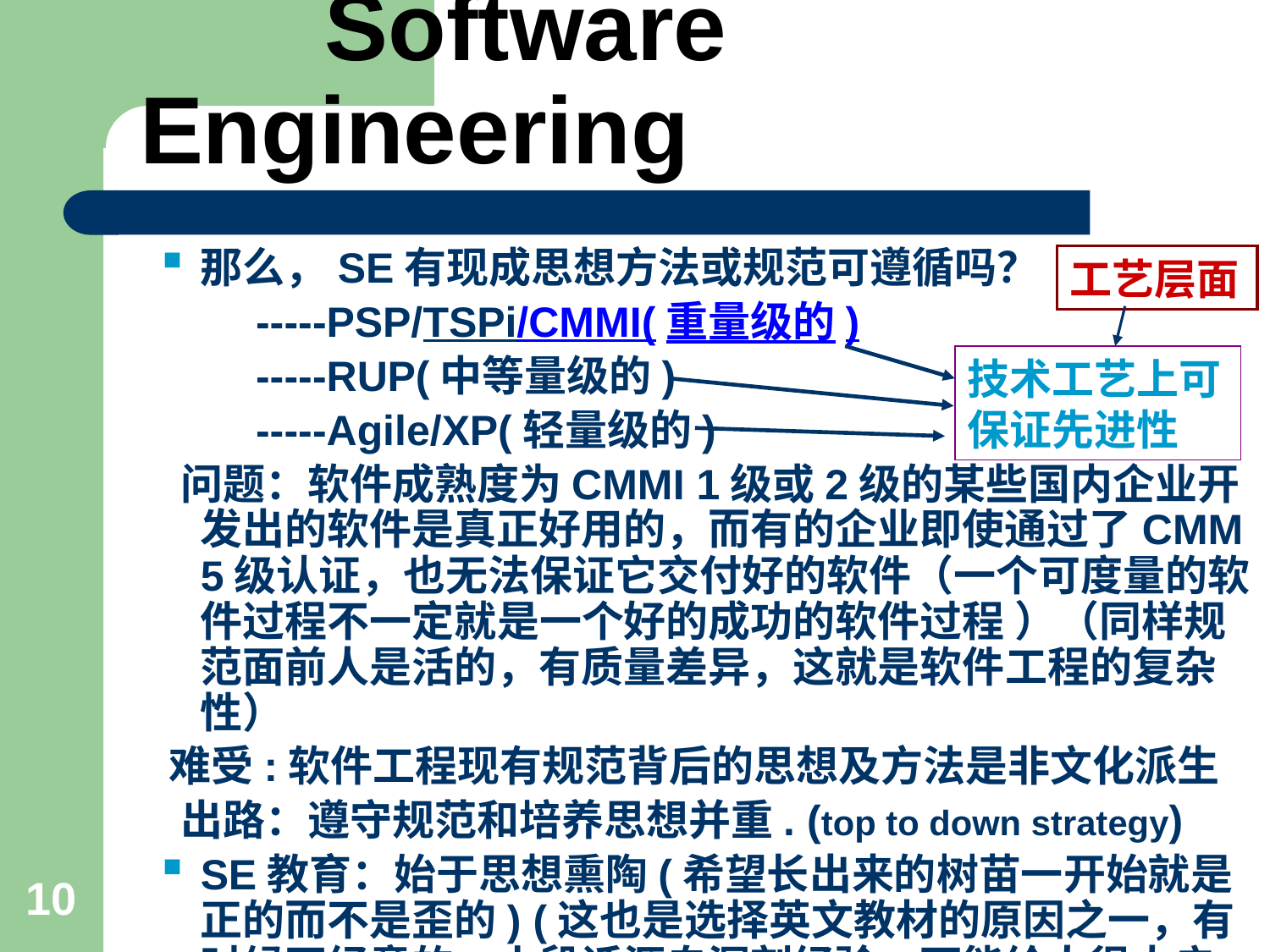

# Software   Engineering
那么，SE有现成思想方法或规范可遵循吗？
        -----PSP/TSPi/CMMI(重量级的)
        -----RUP(中等量级的)
        -----Agile/XP(轻量级的)
 问题：软件成熟度为CMMI 1级或2级的某些国内企业开发出的软件是真正好用的，而有的企业即使通过了CMM 5级认证，也无法保证它交付好的软件（一个可度量的软件过程不一定就是一个好的成功的软件过程 ）（同样规范面前人是活的，有质量差异，这就是软件工程的复杂性）
 难受:软件工程现有规范背后的思想及方法是非文化派生
 出路：遵守规范和培养思想并重. (top to down strategy)
SE教育：始于思想熏陶(希望长出来的树苗一开始就是正的而不是歪的) (这也是选择英文教材的原因之一，有时候不经意的一小段话源自深刻经验，可能给人很大启发)
工艺层面

技术工艺上可保证先进性

10